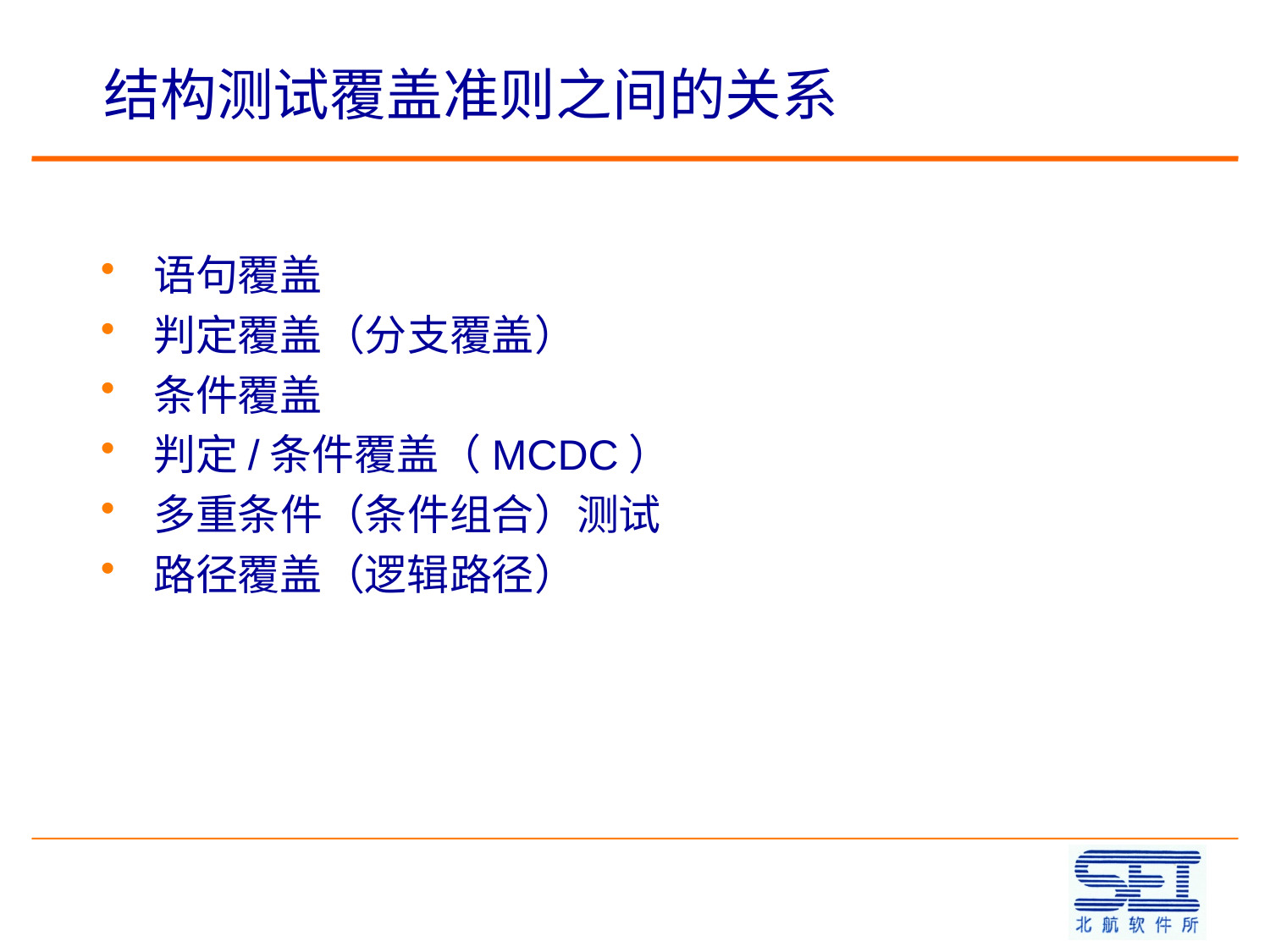

# 结构测试覆盖准则之间的关系
语句覆盖
判定覆盖（分支覆盖）
条件覆盖
判定/条件覆盖（MCDC）
多重条件（条件组合）测试
路径覆盖（逻辑路径）